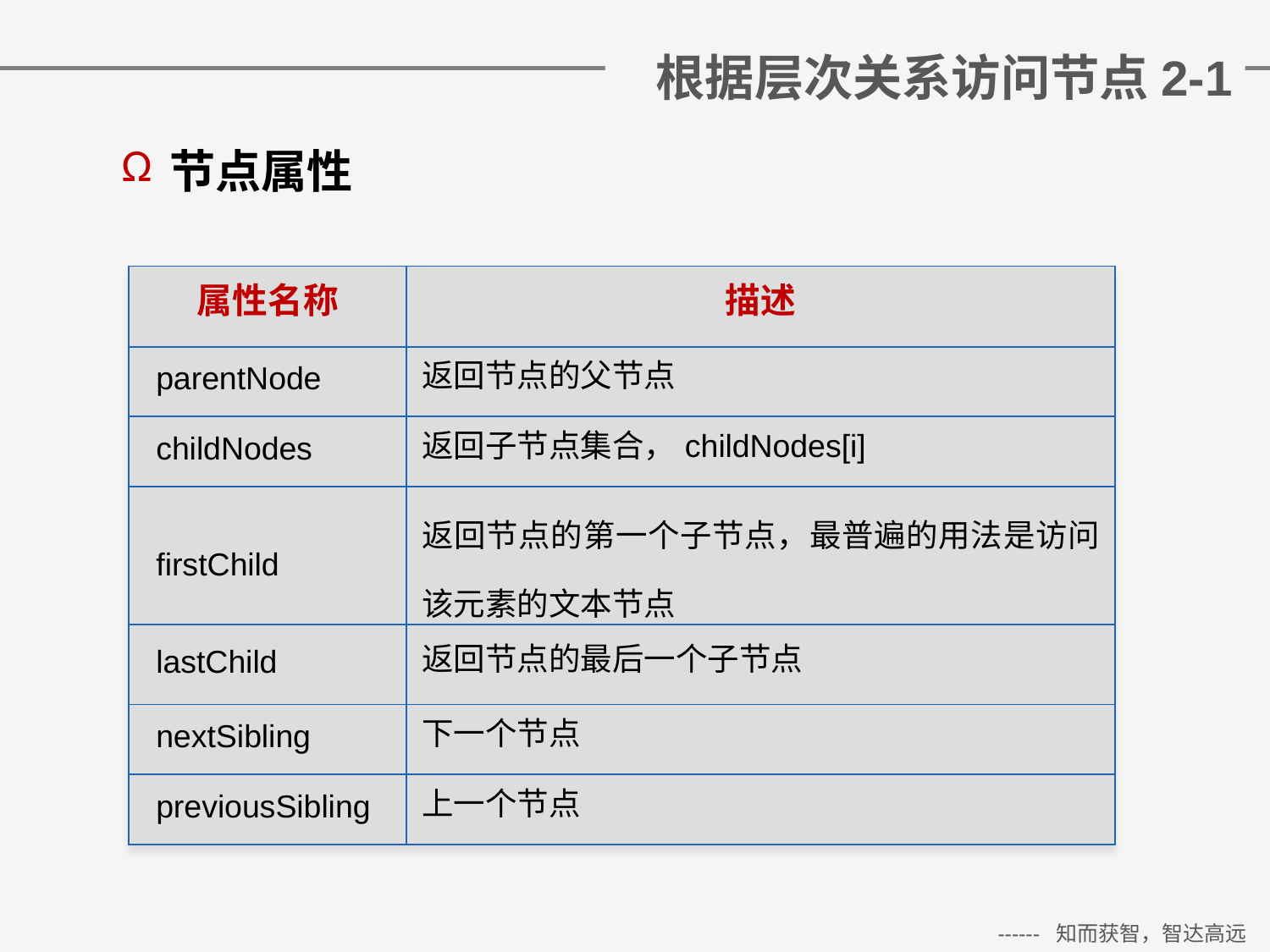

# 根据层次关系访问节点2-1
节点属性

| 属性名称 | 描述 |
| --- | --- |
| parentNode | 返回节点的父节点 |
| childNodes | 返回子节点集合，childNodes[i] |
| firstChild | 返回节点的第一个子节点，最普遍的用法是访问该元素的文本节点 |
| lastChild | 返回节点的最后一个子节点 |
| nextSibling | 下一个节点 |
| previousSibling | 上一个节点 |